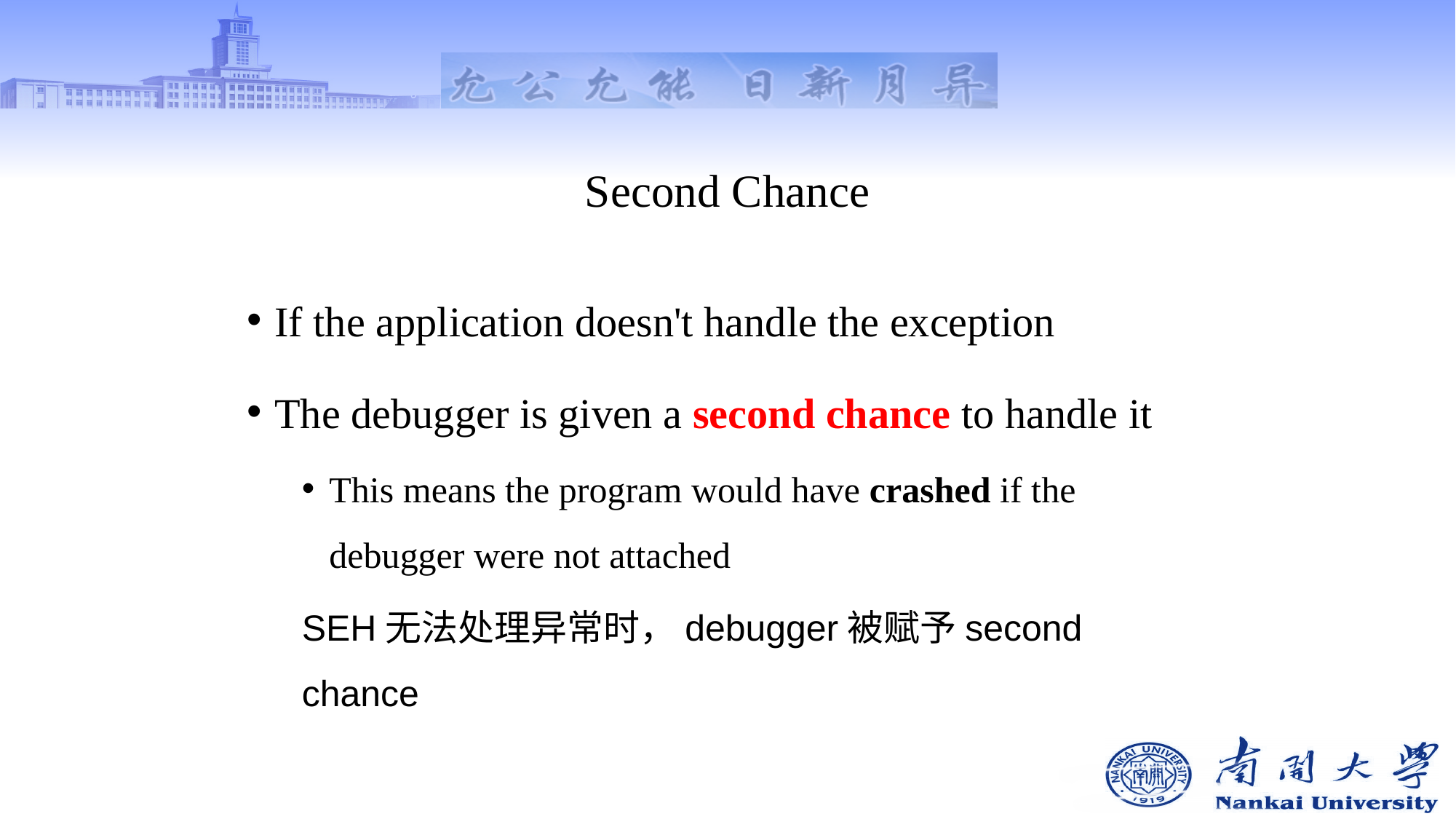

# Second Chance
If the application doesn't handle the exception
The debugger is given a second chance to handle it
This means the program would have crashed if the debugger were not attached
SEH无法处理异常时，debugger被赋予second chance